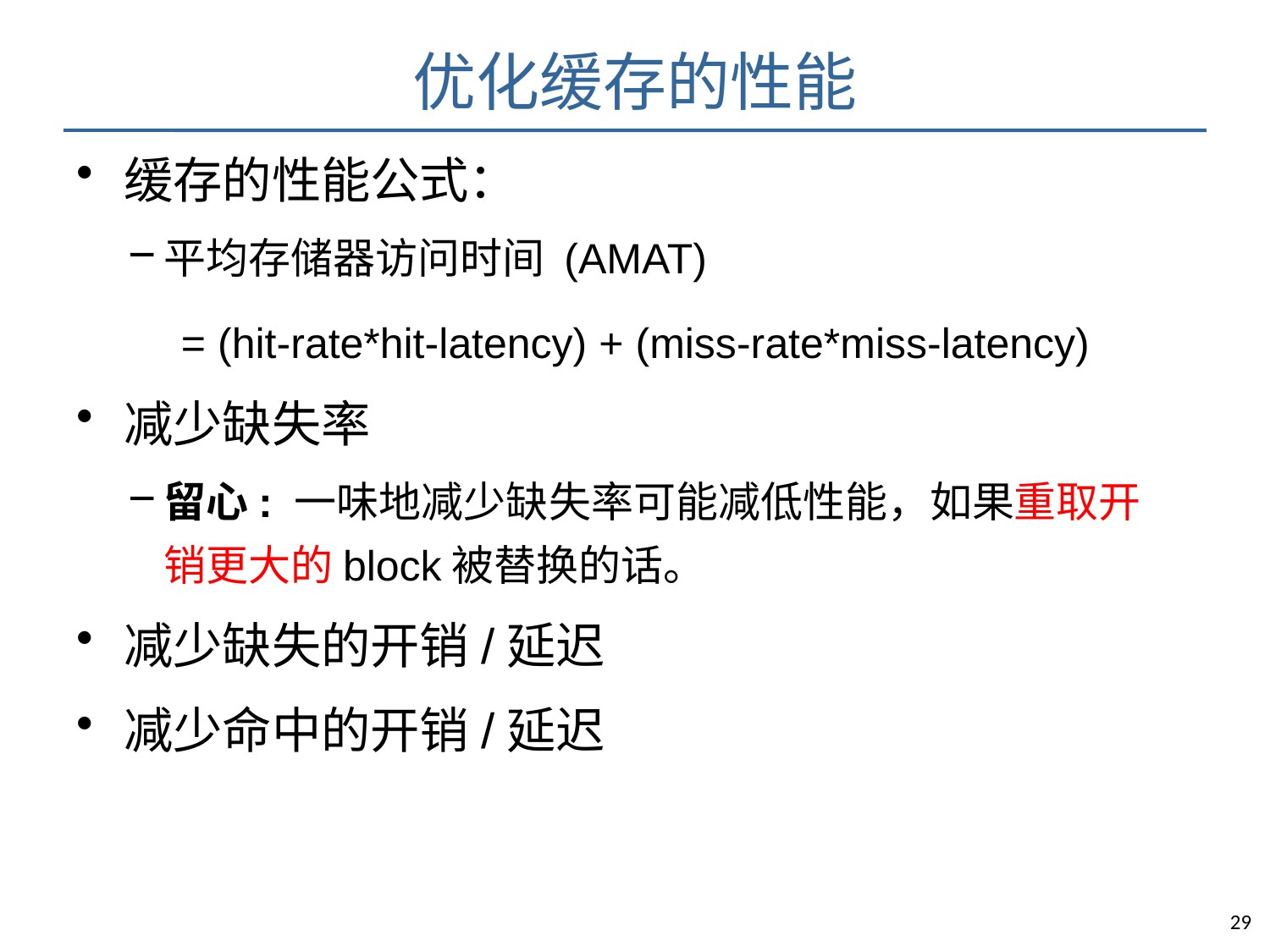

# 优化缓存的性能
缓存的性能公式：
平均存储器访问时间 (AMAT)
 = (hit-rate*hit-latency) + (miss-rate*miss-latency)
减少缺失率
留心: 一味地减少缺失率可能减低性能，如果重取开销更大的block被替换的话。
减少缺失的开销/延迟
减少命中的开销/延迟

29